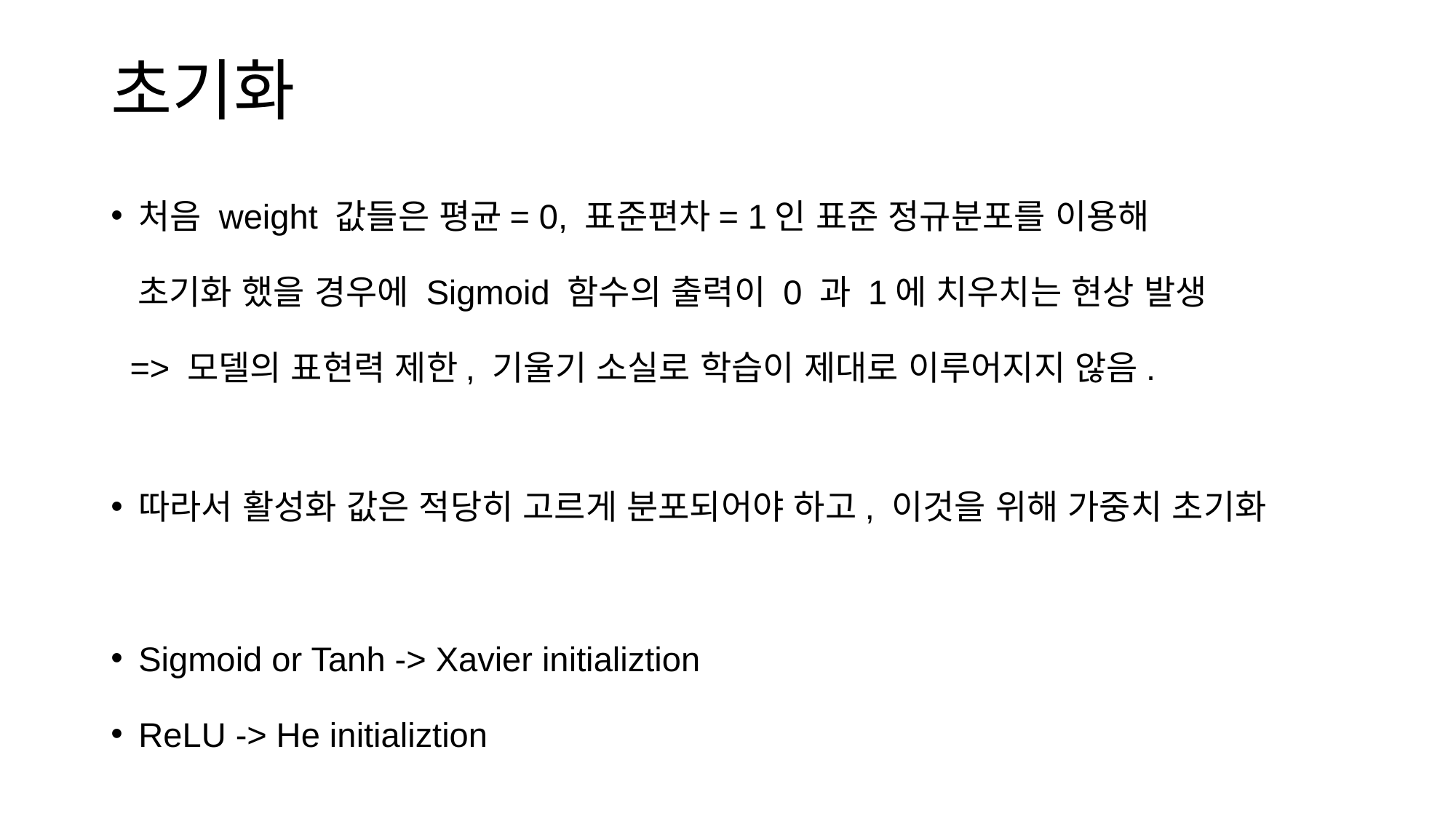

# 초기화
처음 weight 값들은 평균= 0, 표준편차= 1인 표준 정규분포를 이용해
  초기화 했을 경우에 Sigmoid 함수의 출력이 0 과 1에 치우치는 현상 발생
  => 모델의 표현력 제한, 기울기 소실로 학습이 제대로 이루어지지 않음.

따라서 활성화 값은 적당히 고르게 분포되어야 하고, 이것을 위해 가중치 초기화

Sigmoid or Tanh -> Xavier initializtion
ReLU -> He initializtion